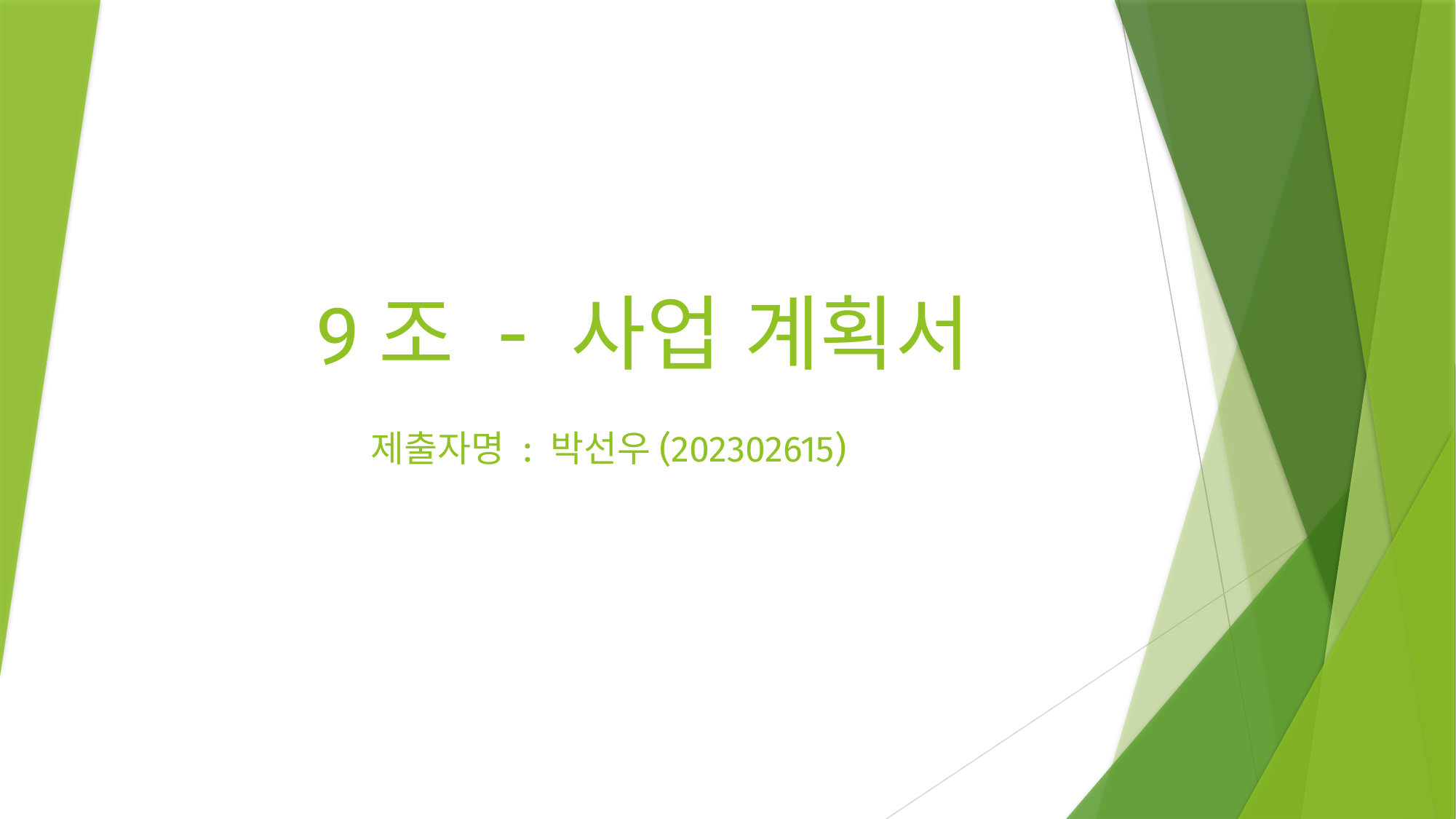

# 9조 - 사업 계획서 제출자명 : 박선우(202302615)